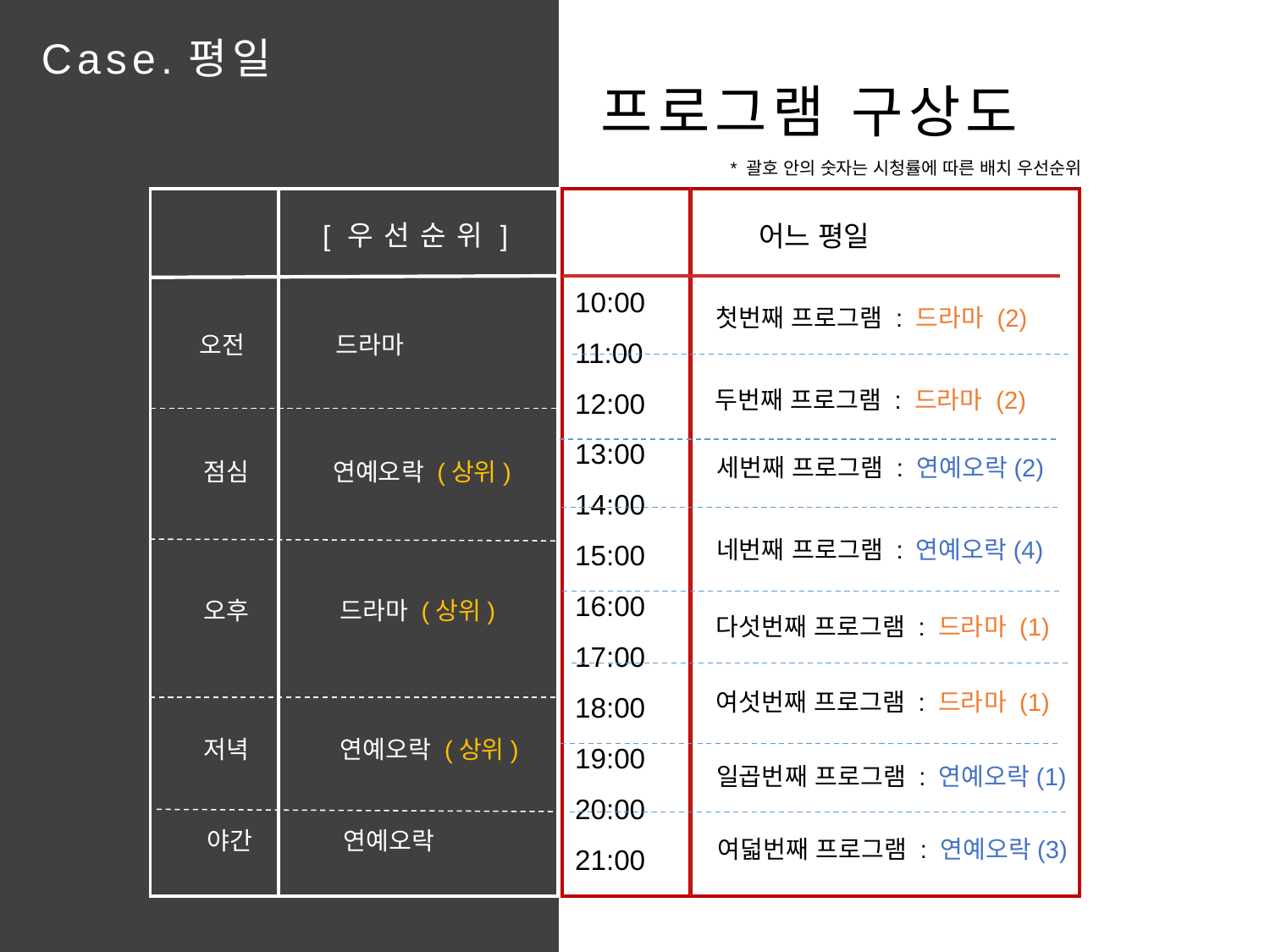

Case.평일
프로그램 구상도
* 괄호 안의 숫자는 시청률에 따른 배치 우선순위

10:00
11:00
12:00
13:00
14:00
15:00
16:00
17:00
18:00
19:00
20:00
21:00

[우선순위]
어느 평일
첫번째 프로그램 : 드라마 (2)
오전             드라마
두번째 프로그램 : 드라마 (2)
세번째 프로그램 : 연예오락(2)
점심            연예오락 (상위)
네번째 프로그램 : 연예오락(4)
오후             드라마 (상위)
다섯번째 프로그램 : 드라마 (1)
여섯번째 프로그램 : 드라마 (1)
저녁             연예오락 (상위)
일곱번째 프로그램 : 연예오락(1)
야간             연예오락
여덟번째 프로그램 : 연예오락(3)